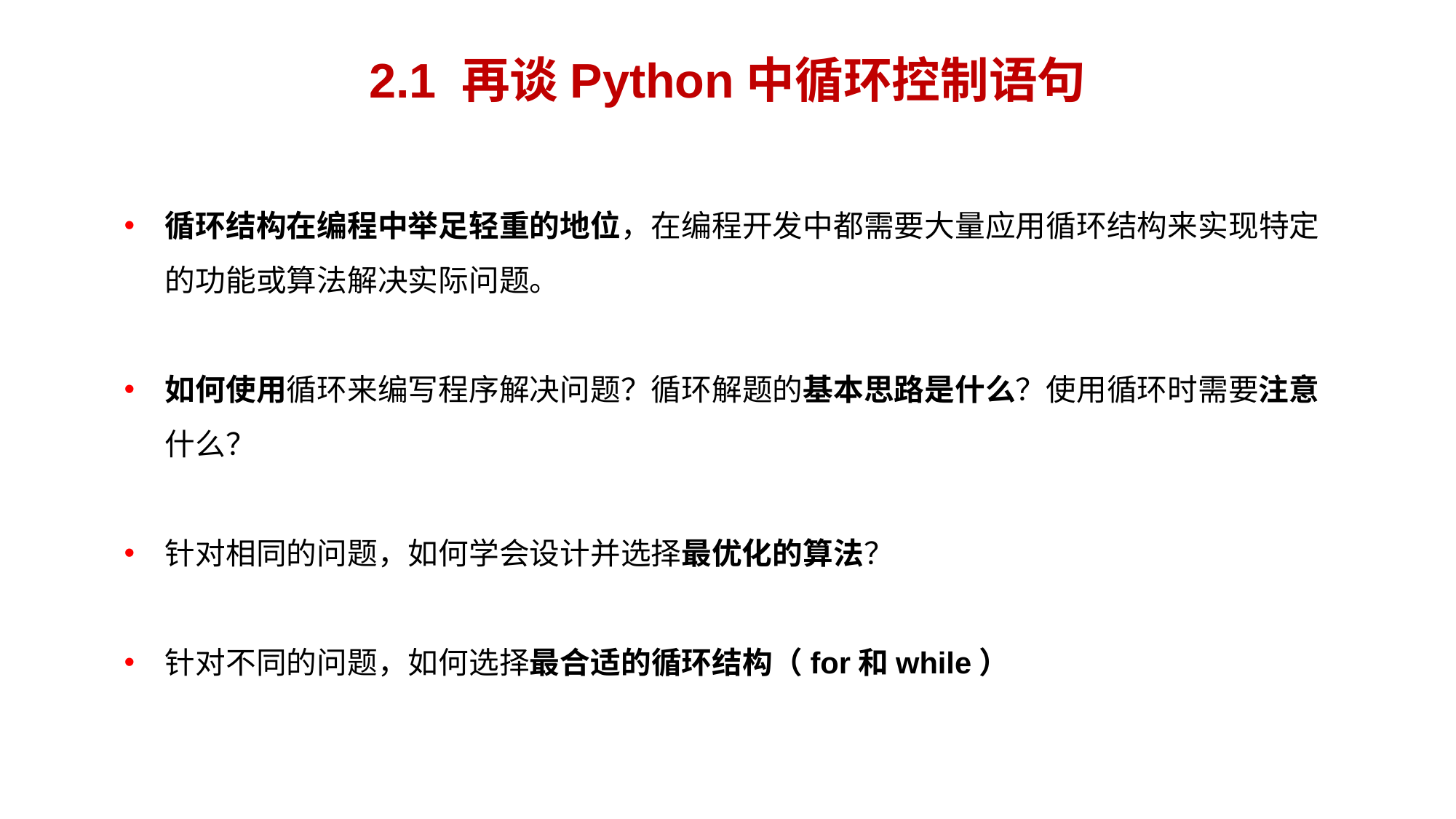

# 2.1 再谈Python中循环控制语句
循环结构在编程中举足轻重的地位，在编程开发中都需要大量应用循环结构来实现特定的功能或算法解决实际问题。

如何使用循环来编写程序解决问题？循环解题的基本思路是什么？使用循环时需要注意什么？

针对相同的问题，如何学会设计并选择最优化的算法？

针对不同的问题，如何选择最合适的循环结构（for和while）